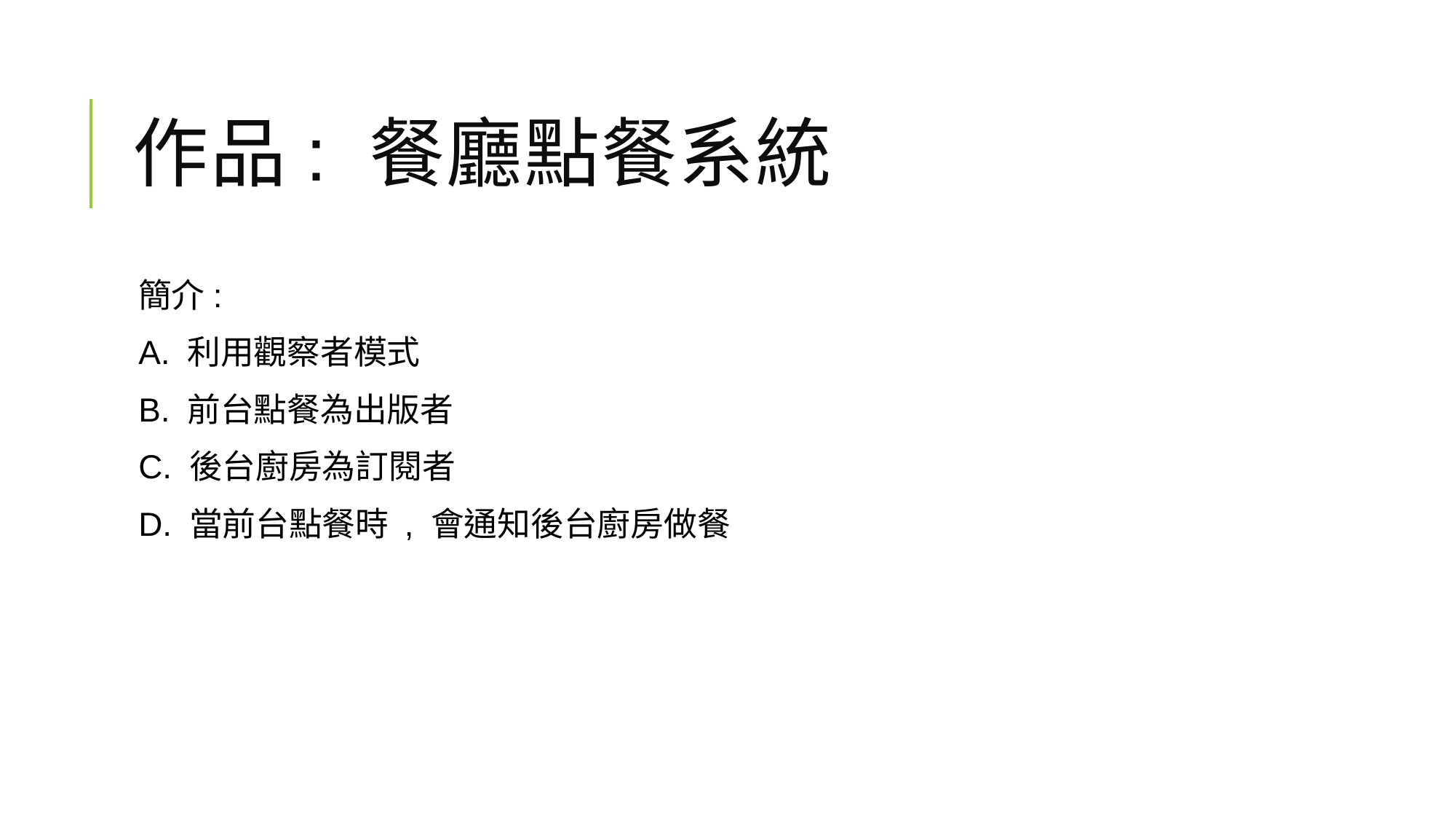

# 作品: 餐廳點餐系統
簡介:
A. 利用觀察者模式
B. 前台點餐為出版者
C. 後台廚房為訂閱者
D. 當前台點餐時 , 會通知後台廚房做餐